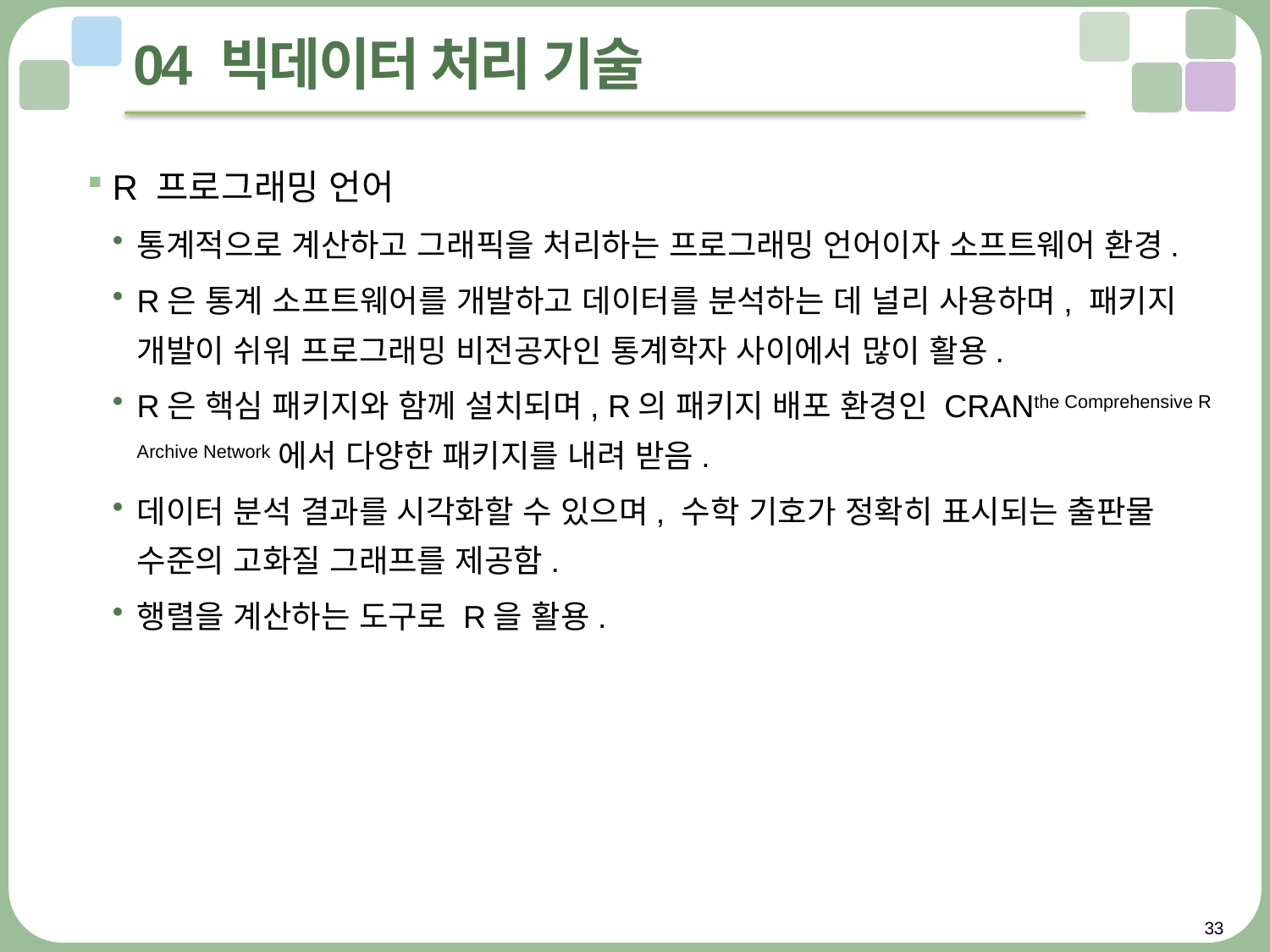

# 04 빅데이터 처리 기술
R 프로그래밍 언어
통계적으로 계산하고 그래픽을 처리하는 프로그래밍 언어이자 소프트웨어 환경.
R은 통계 소프트웨어를 개발하고 데이터를 분석하는 데 널리 사용하며, 패키지 개발이 쉬워 프로그래밍 비전공자인 통계학자 사이에서 많이 활용.
R은 핵심 패키지와 함께 설치되며, R의 패키지 배포 환경인 CRANthe Comprehensive R Archive Network에서 다양한 패키지를 내려 받음.
데이터 분석 결과를 시각화할 수 있으며, 수학 기호가 정확히 표시되는 출판물 수준의 고화질 그래프를 제공함.
행렬을 계산하는 도구로 R을 활용.